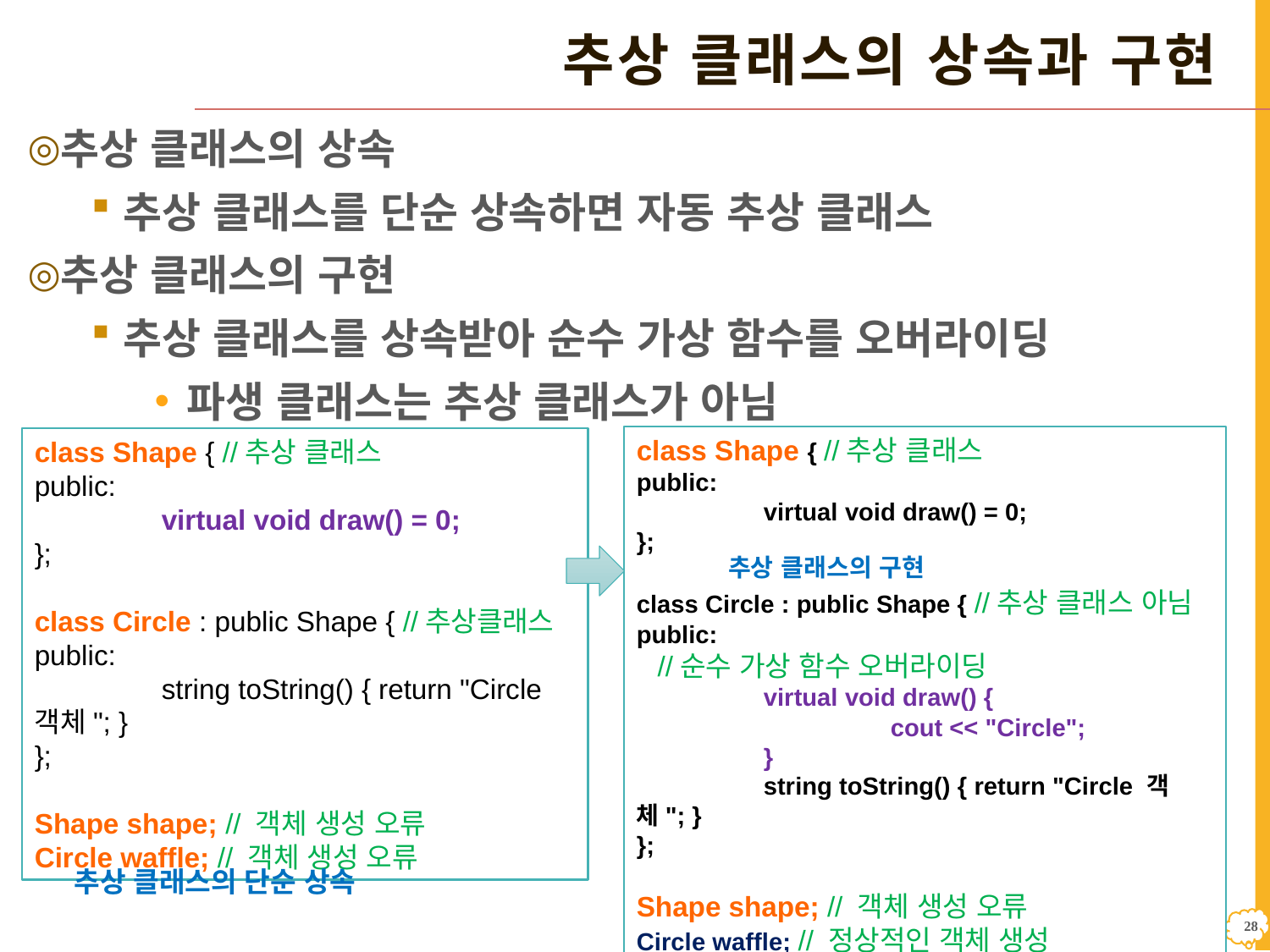

# 추상 클래스의 상속과 구현
추상 클래스의 상속
추상 클래스를 단순 상속하면 자동 추상 클래스
추상 클래스의 구현
추상 클래스를 상속받아 순수 가상 함수를 오버라이딩
파생 클래스는 추상 클래스가 아님

class Shape { //추상 클래스
public:
	virtual void draw() = 0;
};

class Circle : public Shape { //추상 클래스 아님
public:
   //순수 가상 함수 오버라이딩
	virtual void draw() {
		cout << "Circle";
	}
	string toString() { return "Circle 객체"; }
};

Shape shape; // 객체 생성 오류
Circle waffle; // 정상적인 객체 생성
class Shape { //추상 클래스
public:
	virtual void draw() = 0;
};

class Circle : public Shape { //추상클래스
public:
	string toString() { return "Circle 객체"; }
};

Shape shape; // 객체 생성 오류
Circle waffle; // 객체 생성 오류

추상 클래스의 구현
추상 클래스의 단순 상속
28